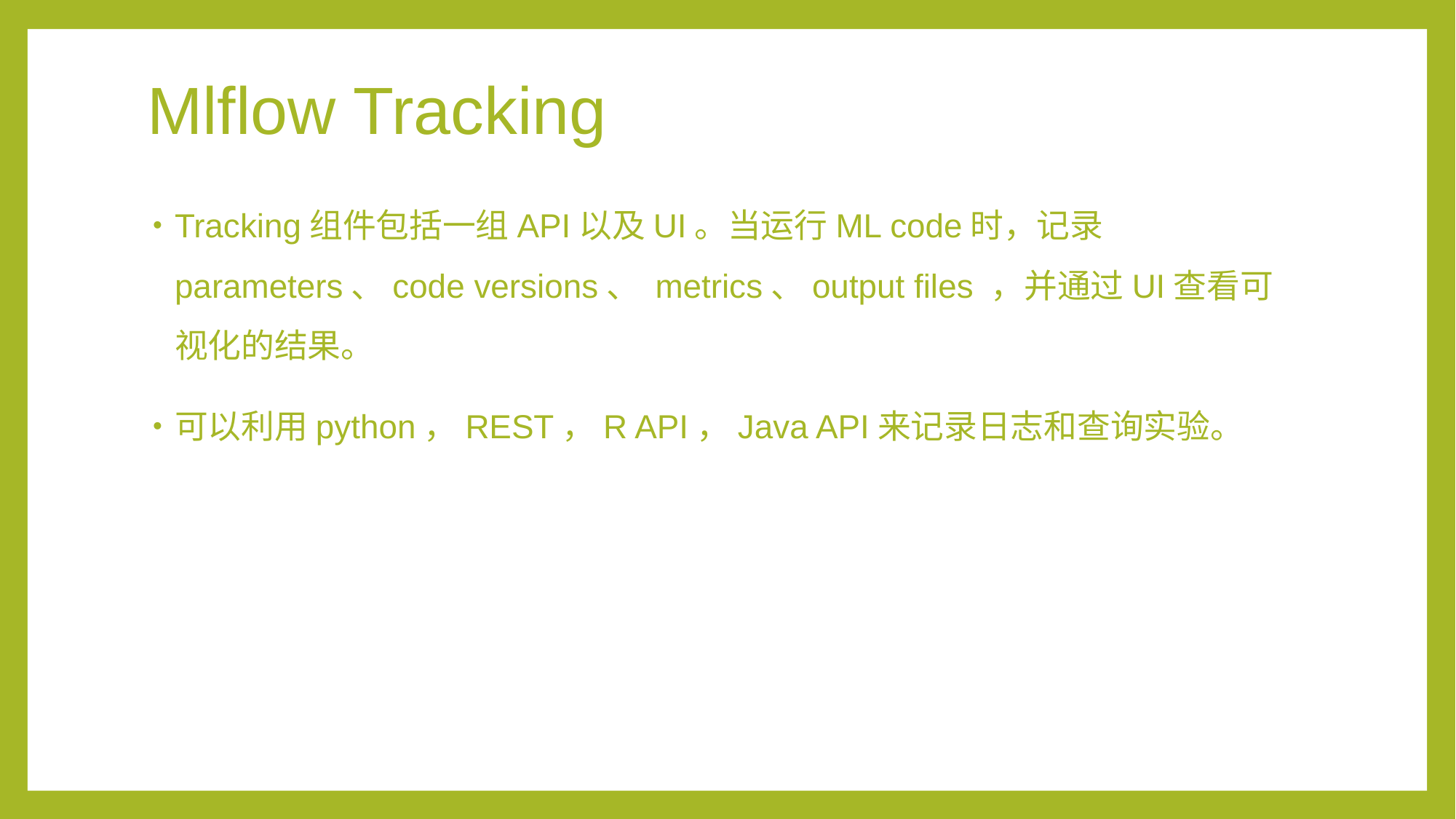

# Mlflow Tracking
Tracking组件包括一组API以及UI。当运行ML code时，记录parameters、code versions、 metrics、output files ，并通过UI查看可视化的结果。
可以利用python，REST，R API，Java API来记录日志和查询实验。